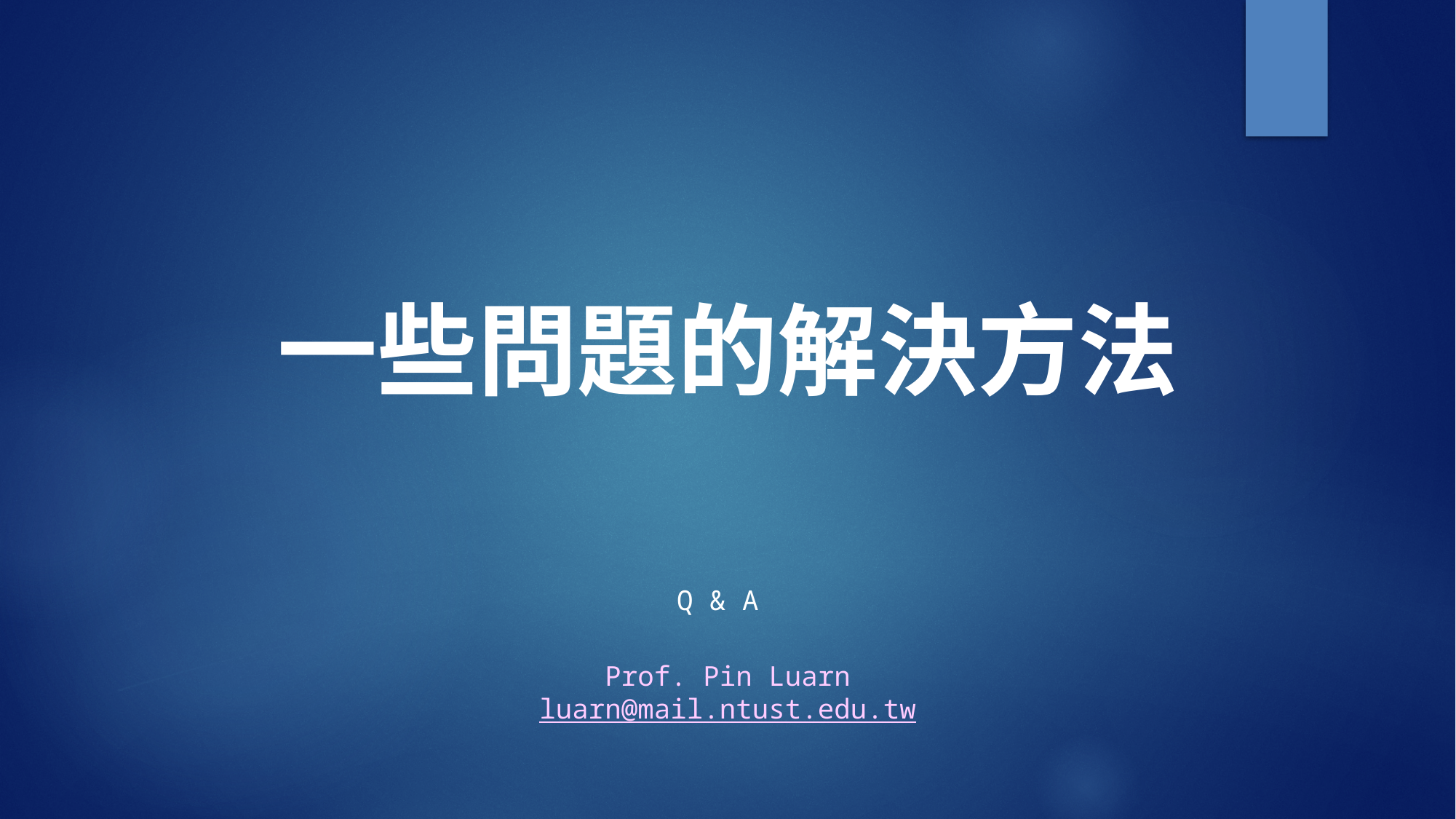

# 一些問題的解決方法
Q & A
Prof. Pin Luarn
luarn@mail.ntust.edu.tw